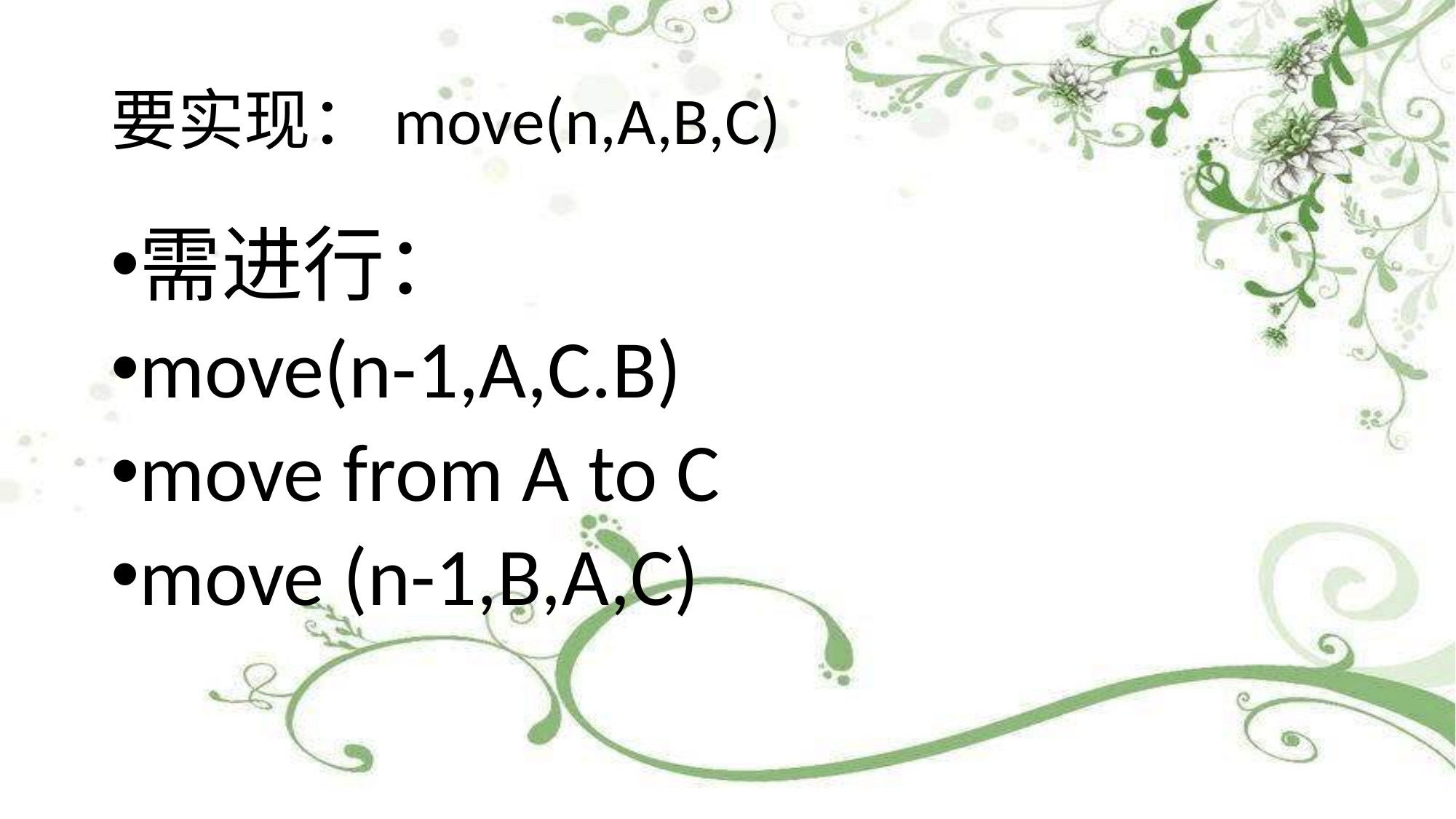

# 要实现：move(n,A,B,C)
需进行：
move(n-1,A,C.B)
move from A to C
move (n-1,B,A,C)